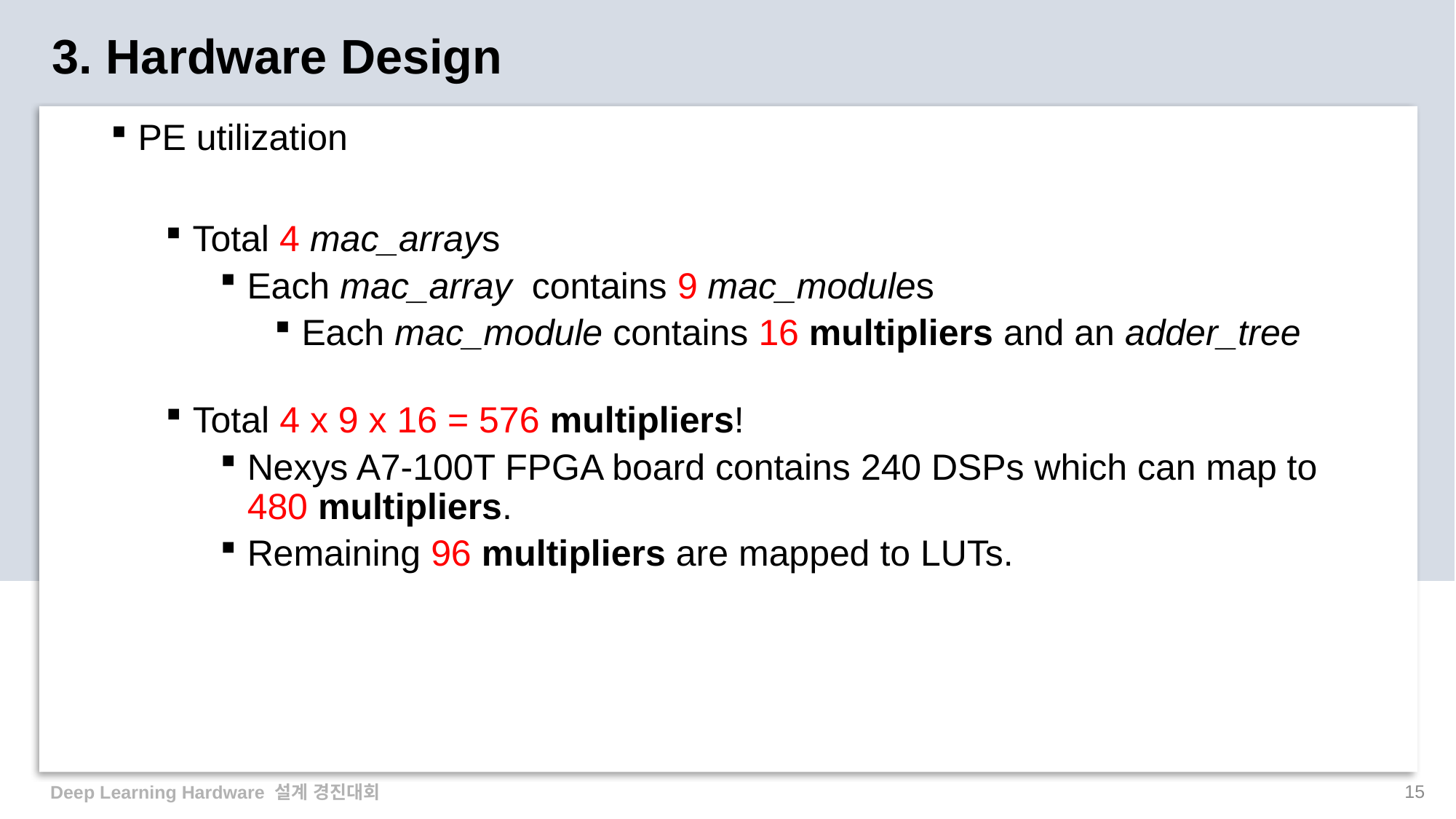

3. Hardware Design
PE utilization

Total 4 mac_arrays
Each mac_array contains 9 mac_modules
Each mac_module contains 16 multipliers and an adder_tree
Total 4 x 9 x 16 = 576 multipliers!
Nexys A7-100T FPGA board contains 240 DSPs which can map to 480 multipliers.
Remaining 96 multipliers are mapped to LUTs.

15
Deep Learning Hardware 설계 경진대회